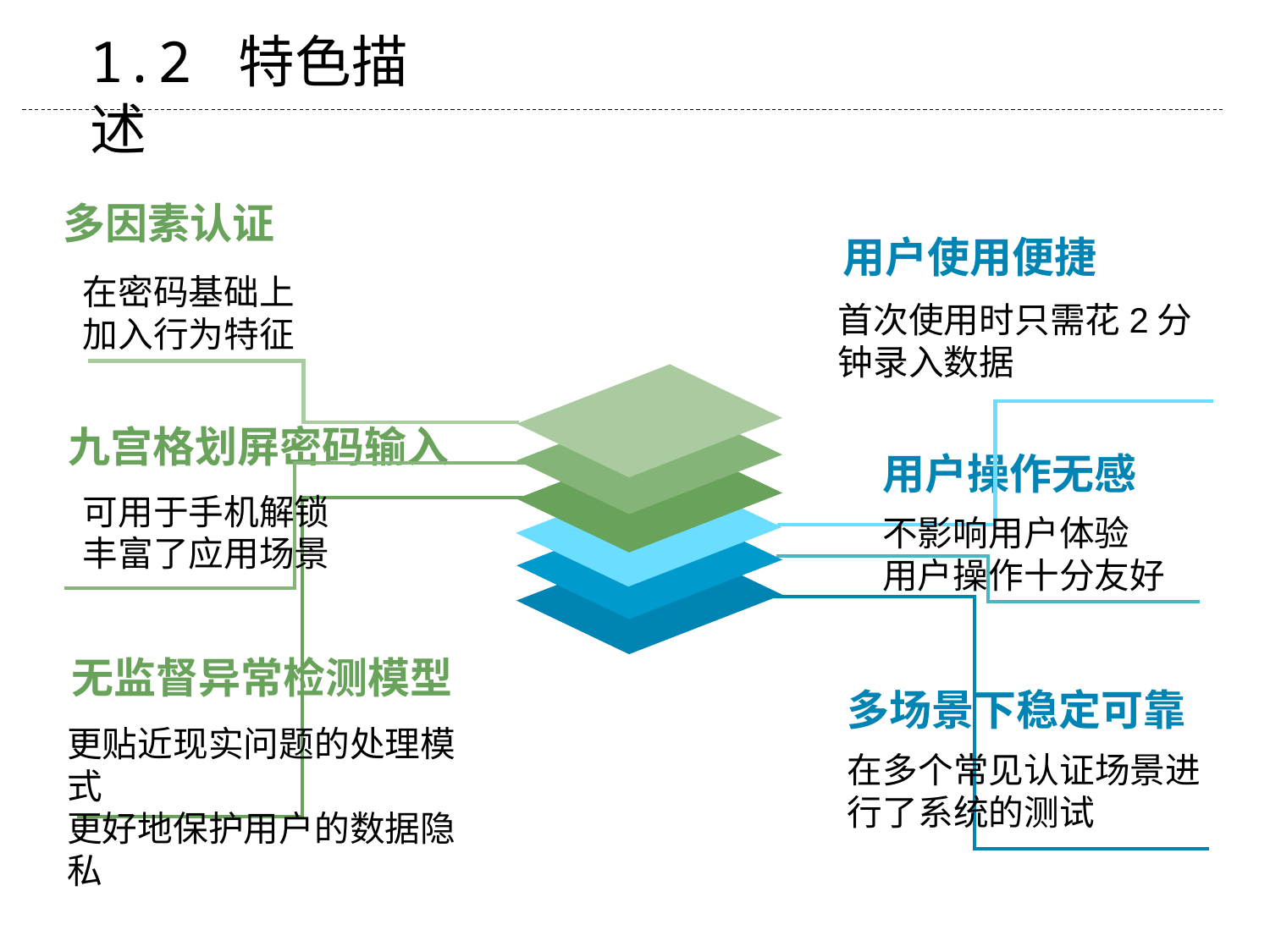

1.2 特色描述
多因素认证
用户使用便捷
在密码基础上
加入行为特征
首次使用时只需花2分钟录入数据

九宫格划屏密码输入
用户操作无感

可用于手机解锁
丰富了应用场景

不影响用户体验
用户操作十分友好

无监督异常检测模型
多场景下稳定可靠
更贴近现实问题的处理模式
更好地保护用户的数据隐私
在多个常见认证场景进行了系统的测试